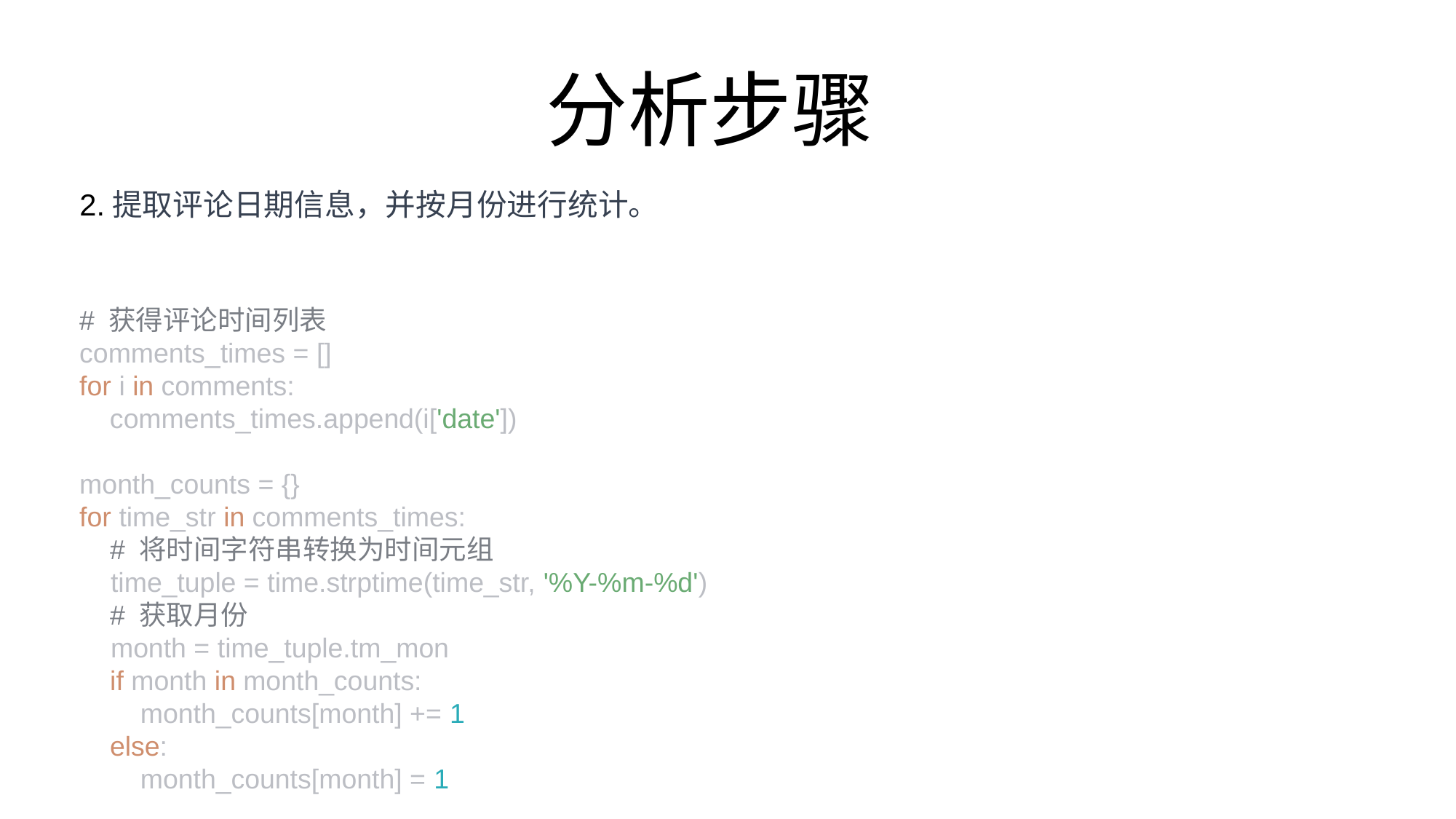

分析步骤
2.提取评论日期信息，并按月份进行统计。
# 获得评论时间列表 comments_times = [] for i in comments: comments_times.append(i['date']) month_counts = {} for time_str in comments_times: # 将时间字符串转换为时间元组 time_tuple = time.strptime(time_str, '%Y-%m-%d') # 获取月份 month = time_tuple.tm_mon if month in month_counts: month_counts[month] += 1 else: month_counts[month] = 1